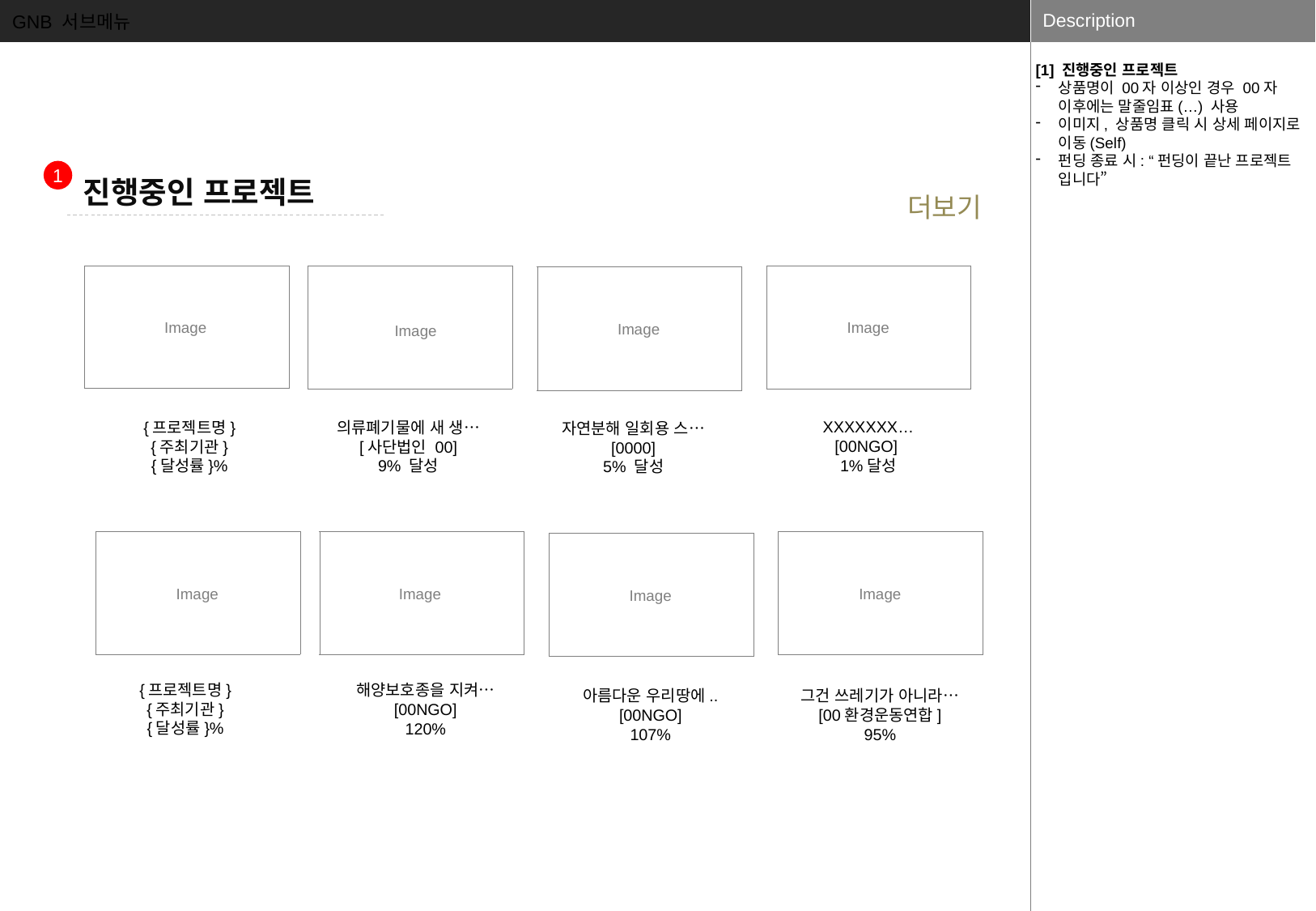

GNB 서브메뉴

[1] 진행중인 프로젝트
상품명이 00자 이상인 경우 00자 이후에는 말줄임표(…) 사용
이미지, 상품명 클릭 시 상세 페이지로 이동(Self)
펀딩 종료 시: “펀딩이 끝난 프로젝트   입니다”
1
진행중인 프로젝트
더보기
|  |
| --- |
|  |
| --- |
|  |
| --- |
|  |
| --- |
Image
Image
Image
Image
XXXXXXX…
 [00NGO]
1%달성
{프로젝트명}
{주최기관}
{달성률}%
의류폐기물에 새 생…
[사단법인 00]
9% 달성
자연분해 일회용 스…
[0000]
5% 달성
|  |
| --- |
|  |
| --- |
|  |
| --- |
|  |
| --- |
Image
Image
Image
Image
{프로젝트명}
{주최기관}
{달성률}%
해양보호종을 지켜…
[00NGO]
120%
그건 쓰레기가 아니라…
[00환경운동연합]
95%
아름다운 우리땅에..
[00NGO]
107%